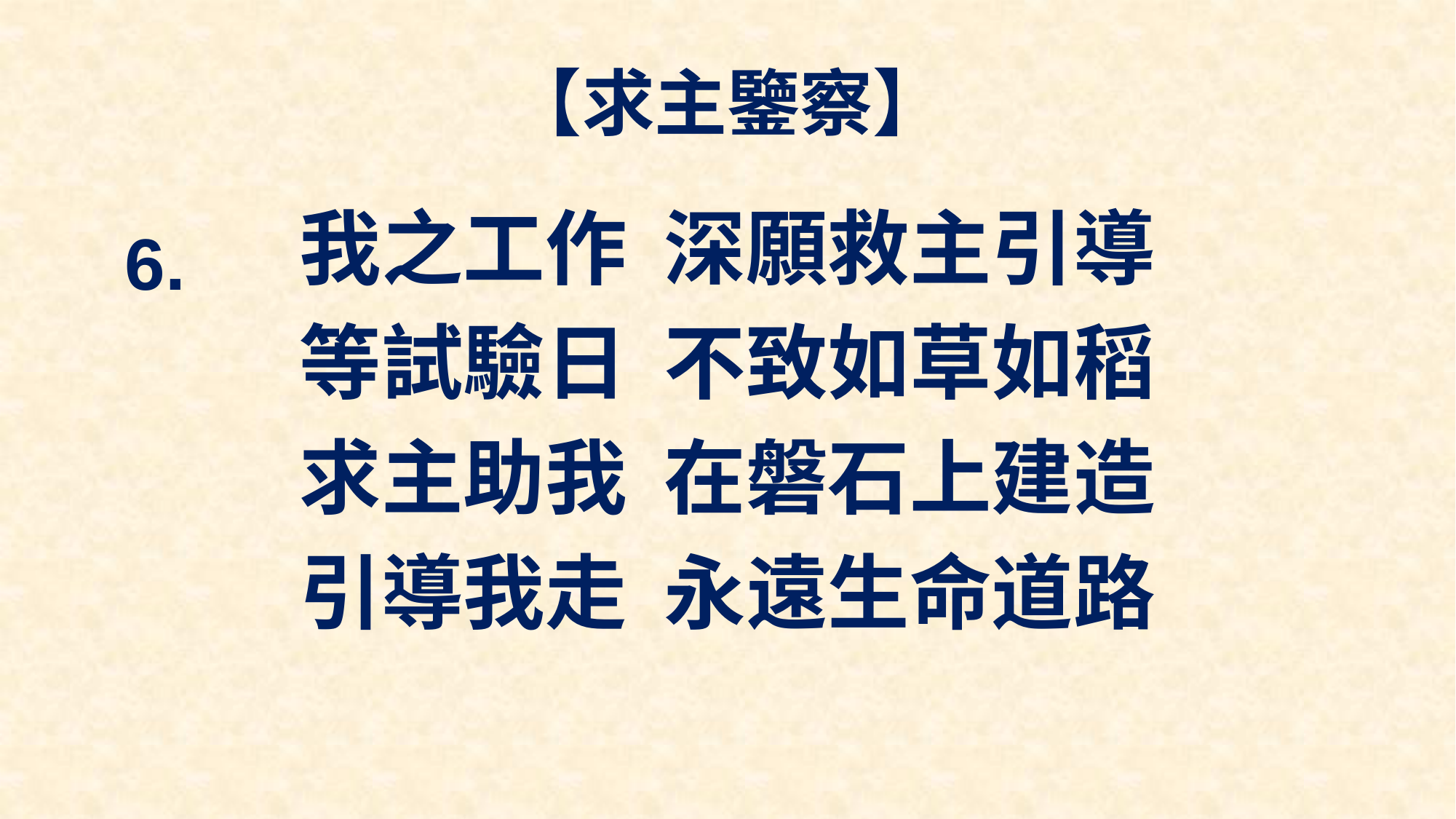

# 【求主鑒察】
我之工作  深願救主引導
等試驗日  不致如草如稻
求主助我  在磐石上建造
引導我走  永遠生命道路
6.